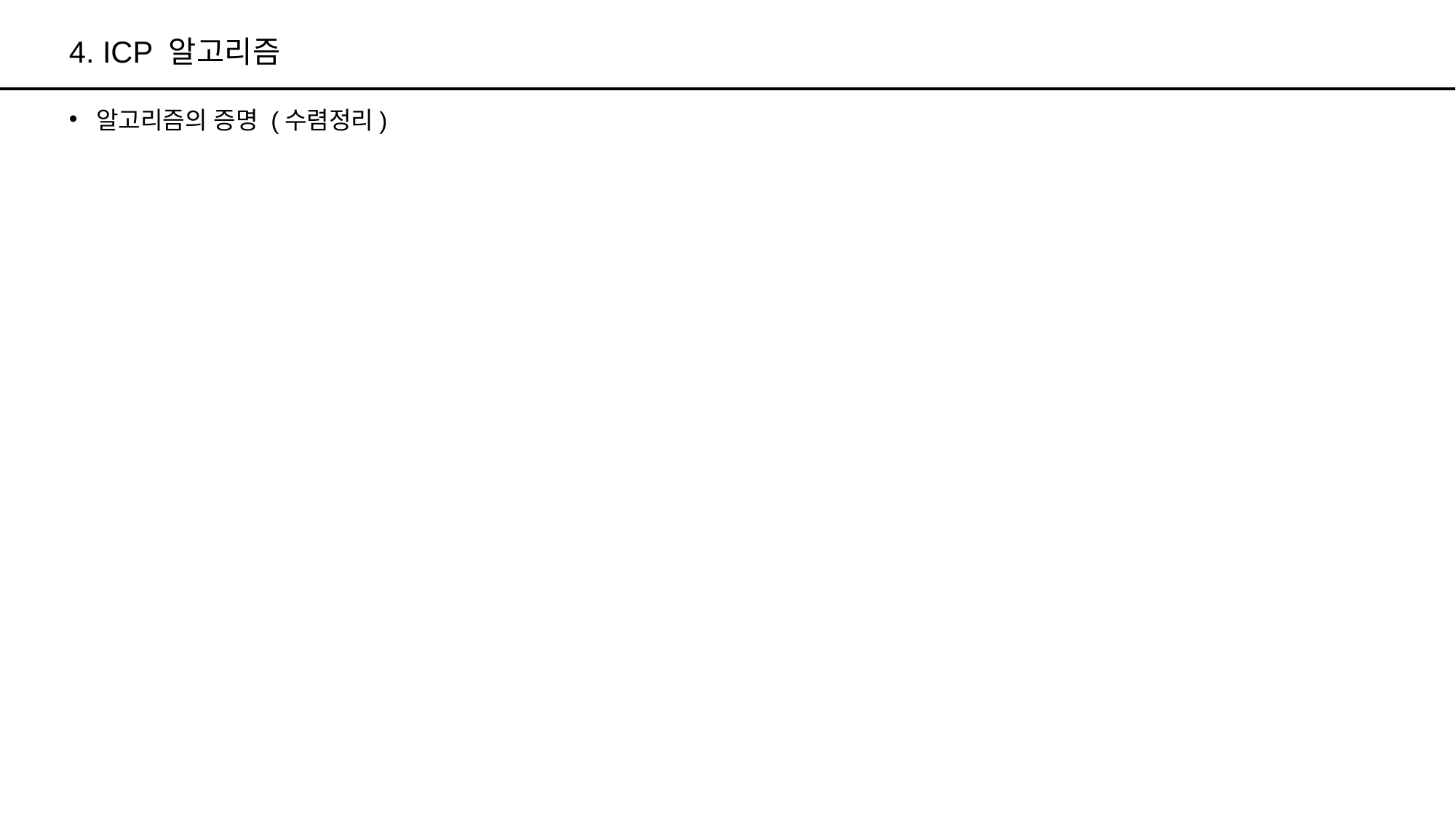

# 4. ICP 알고리즘
알고리즘의 증명 (수렴정리)